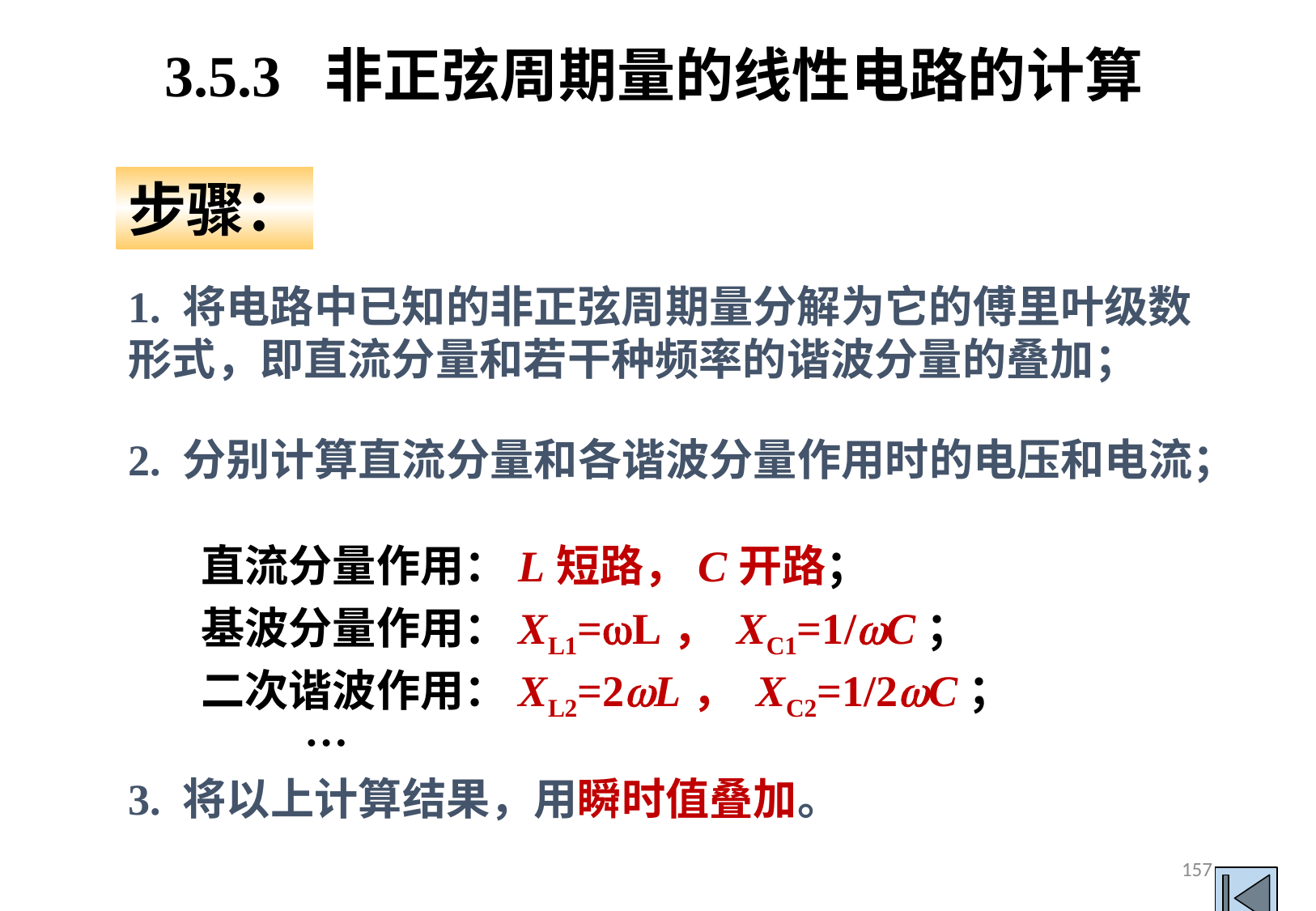

3.5.3  非正弦周期量的线性电路的计算
步骤：
1. 将电路中已知的非正弦周期量分解为它的傅里叶级数形式，即直流分量和若干种频率的谐波分量的叠加；
2. 分别计算直流分量和各谐波分量作用时的电压和电流；
直流分量作用：L短路，C开路；
基波分量作用：XL1=ωL， XC1=1/ωC；
二次谐波作用：XL2=2ωL， XC2=1/2ωC；
…
3. 将以上计算结果，用瞬时值叠加。
157